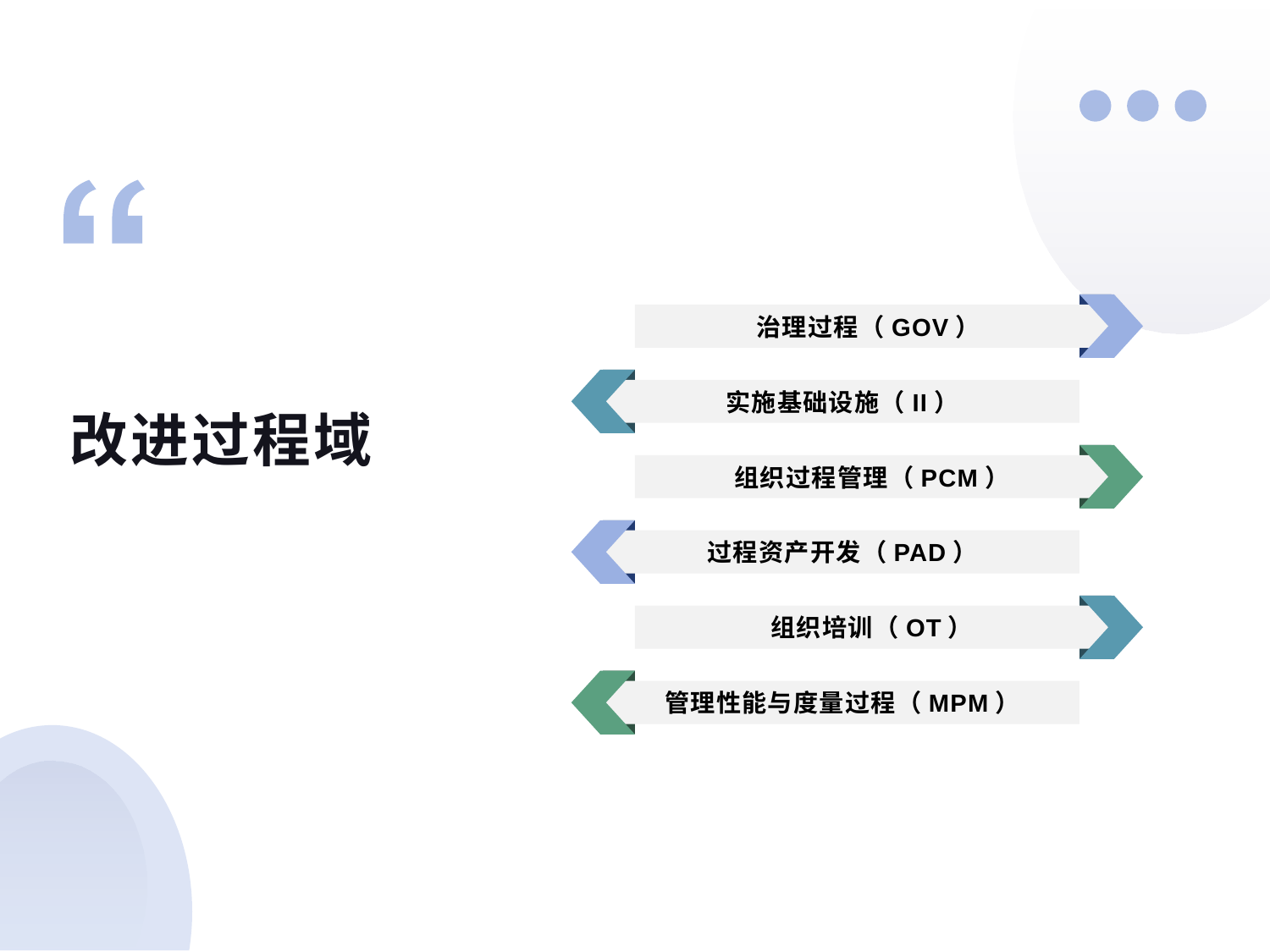

治理过程（GOV）
改进过程域

实施基础设施（II）

组织过程管理（PCM）

过程资产开发（PAD）

组织培训（OT）

管理性能与度量过程（MPM）